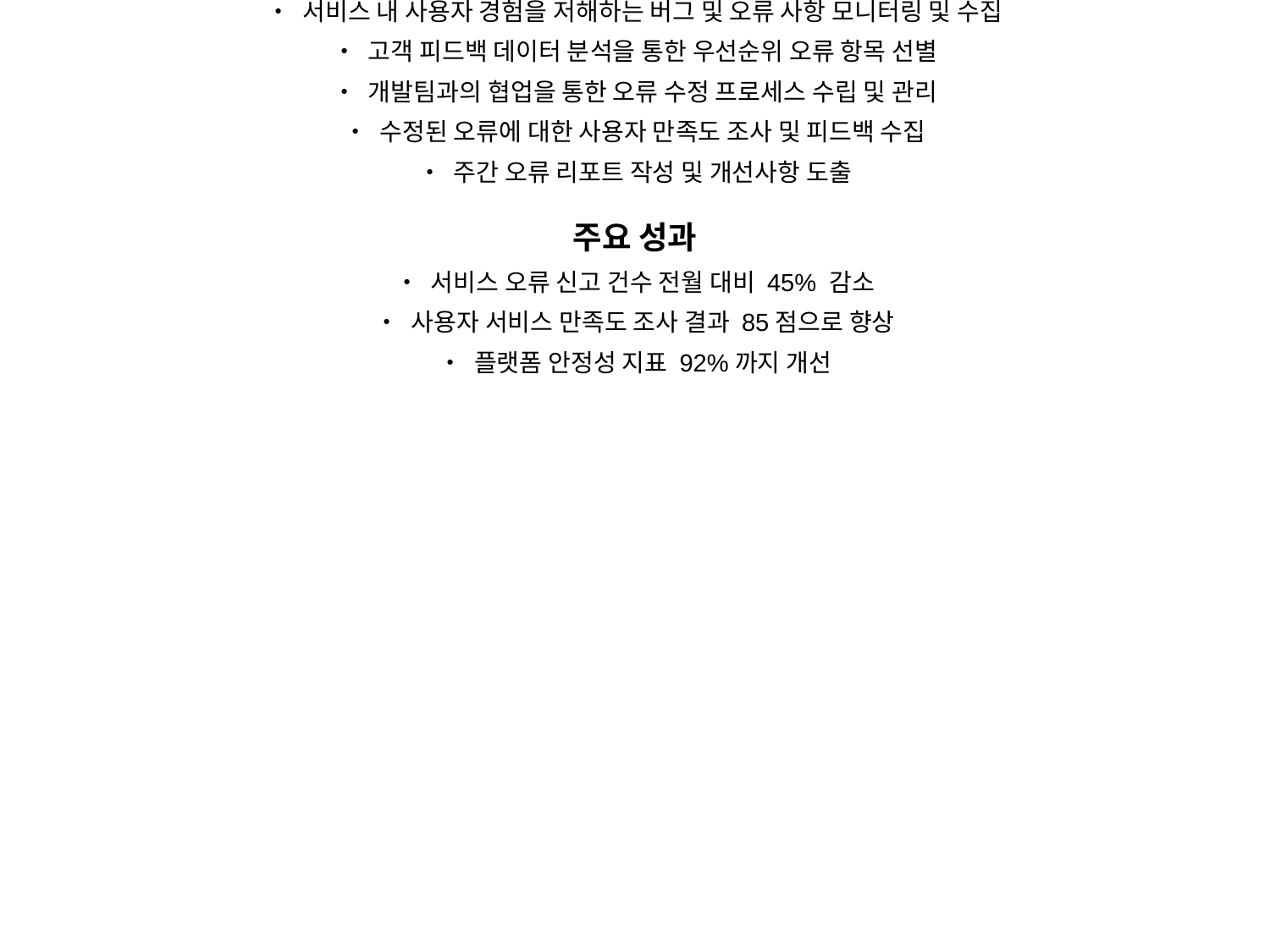

# 오류수정하기 프로젝트
프로젝트 상세
• 서비스 내 사용자 경험을 저해하는 버그 및 오류 사항 모니터링 및 수집
• 고객 피드백 데이터 분석을 통한 우선순위 오류 항목 선별
• 개발팀과의 협업을 통한 오류 수정 프로세스 수립 및 관리
• 수정된 오류에 대한 사용자 만족도 조사 및 피드백 수집
• 주간 오류 리포트 작성 및 개선사항 도출
주요 성과
• 서비스 오류 신고 건수 전월 대비 45% 감소
• 사용자 서비스 만족도 조사 결과 85점으로 향상
• 플랫폼 안정성 지표 92%까지 개선